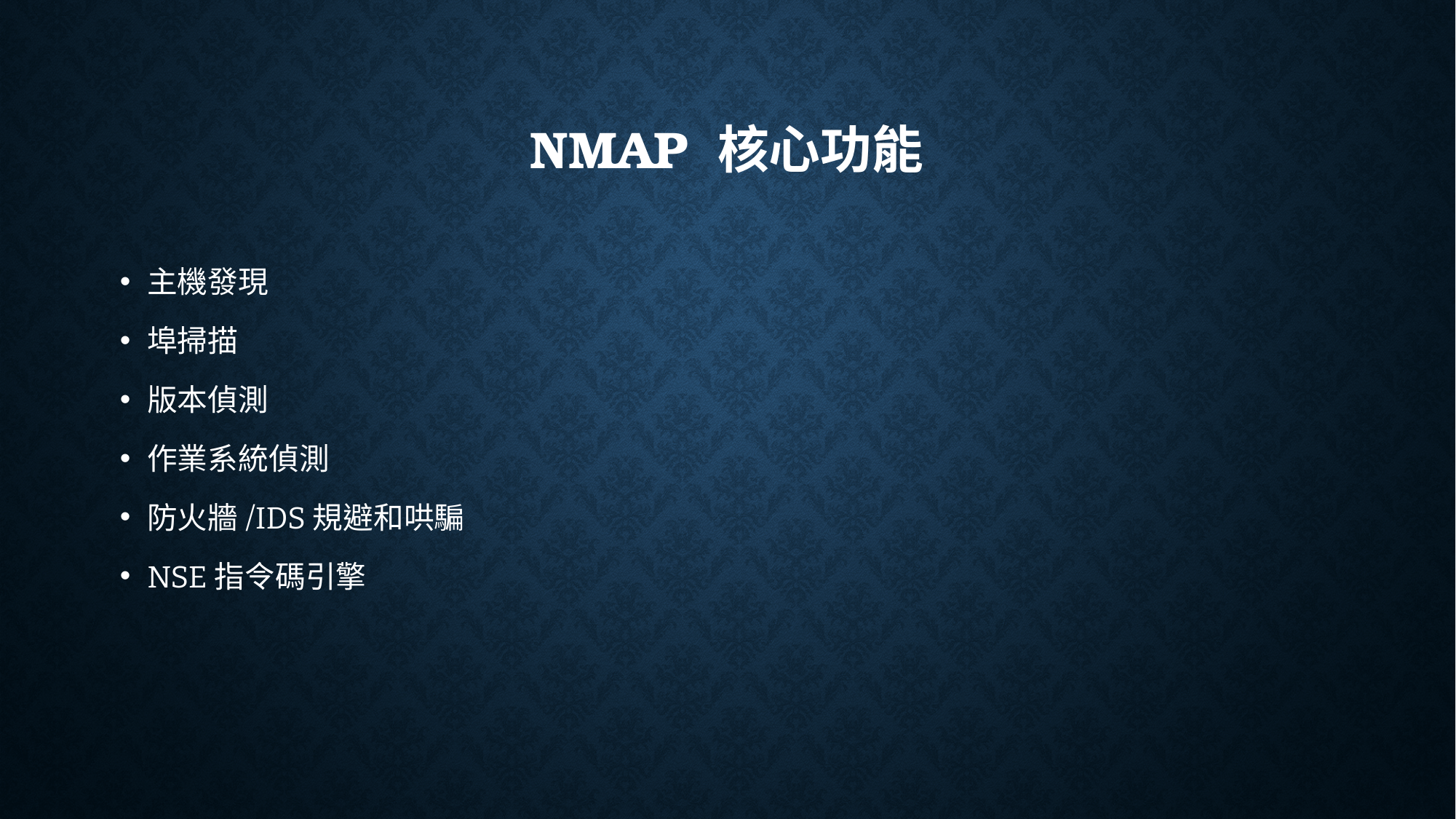

# Nmap 核心功能
主機發現
埠掃描
版本偵測
作業系統偵測
防火牆/IDS規避和哄騙
NSE指令碼引擎